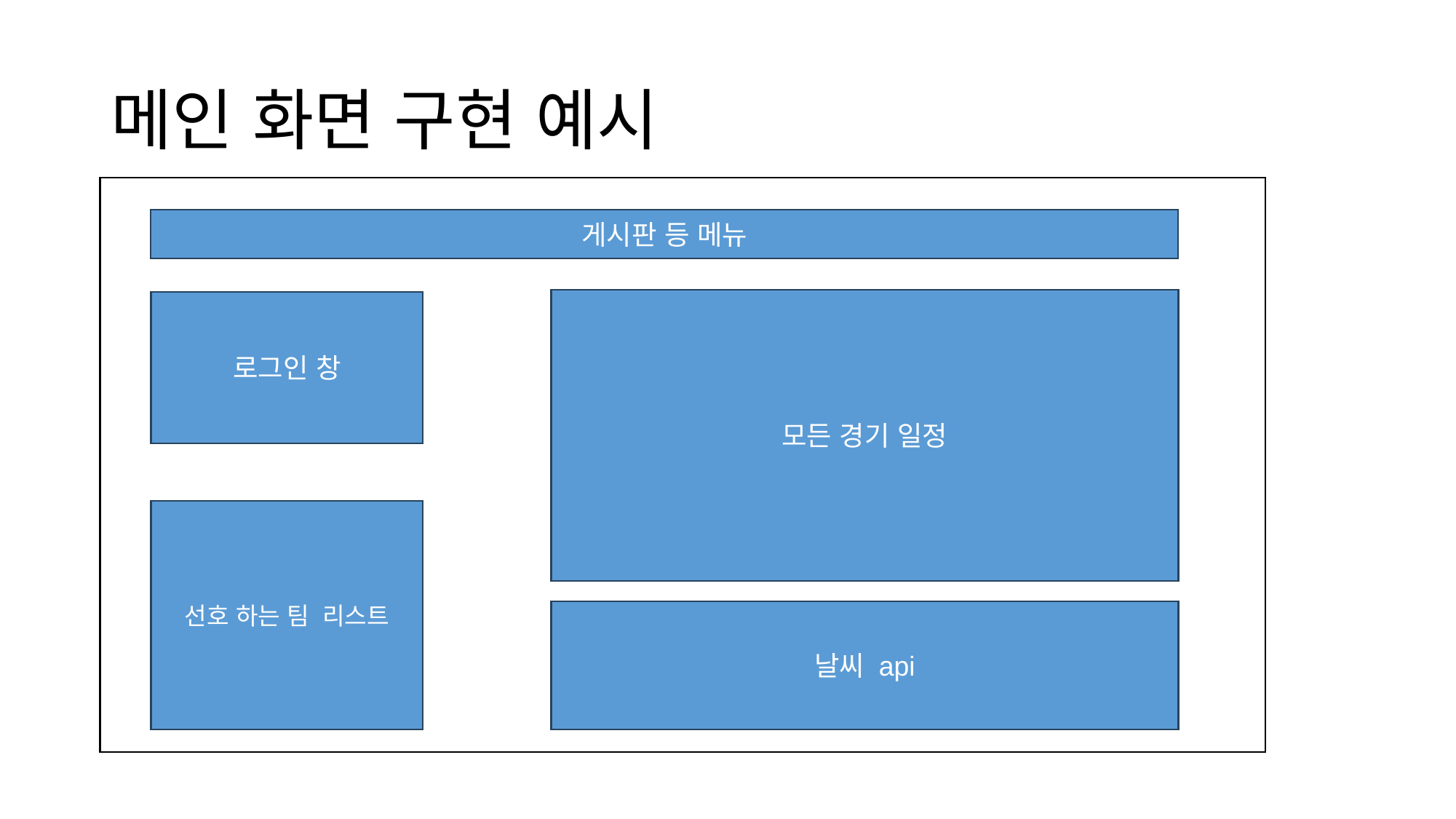

# 메인 화면 구현 예시

게시판 등 메뉴
모든 경기 일정
날씨 api
로그인 창
선호 하는 팀  리스트